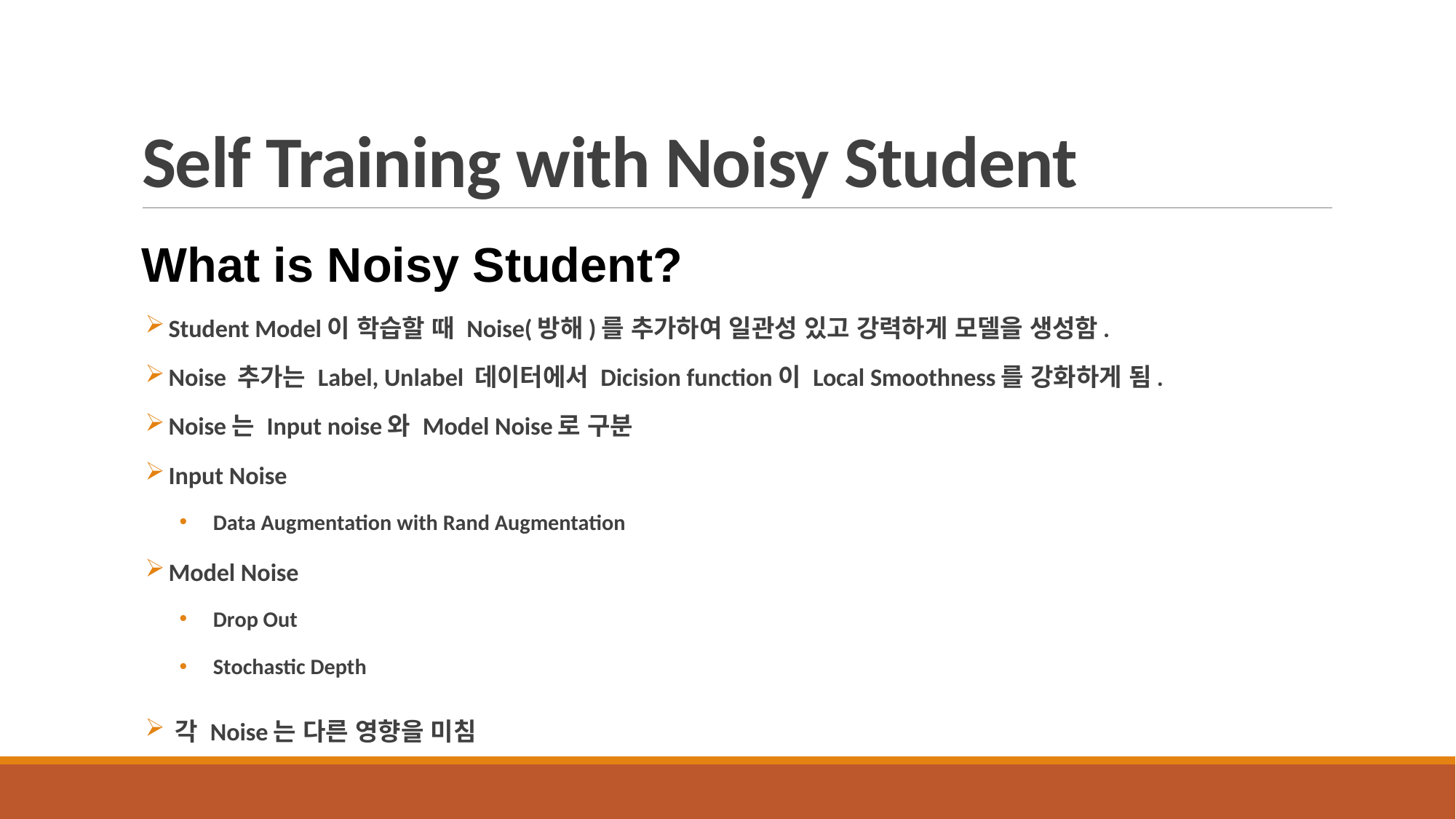

# Self Training with Noisy Student
What is Noisy Student?
 Student Model이 학습할 때 Noise(방해)를 추가하여 일관성 있고 강력하게 모델을 생성함.
 Noise 추가는 Label, Unlabel 데이터에서 Dicision function이 Local Smoothness를 강화하게 됨.
 Noise는 Input noise와 Model Noise로 구분
 Input Noise
Data Augmentation with Rand Augmentation
 Model Noise
Drop Out
Stochastic Depth
 각 Noise는 다른 영향을 미침